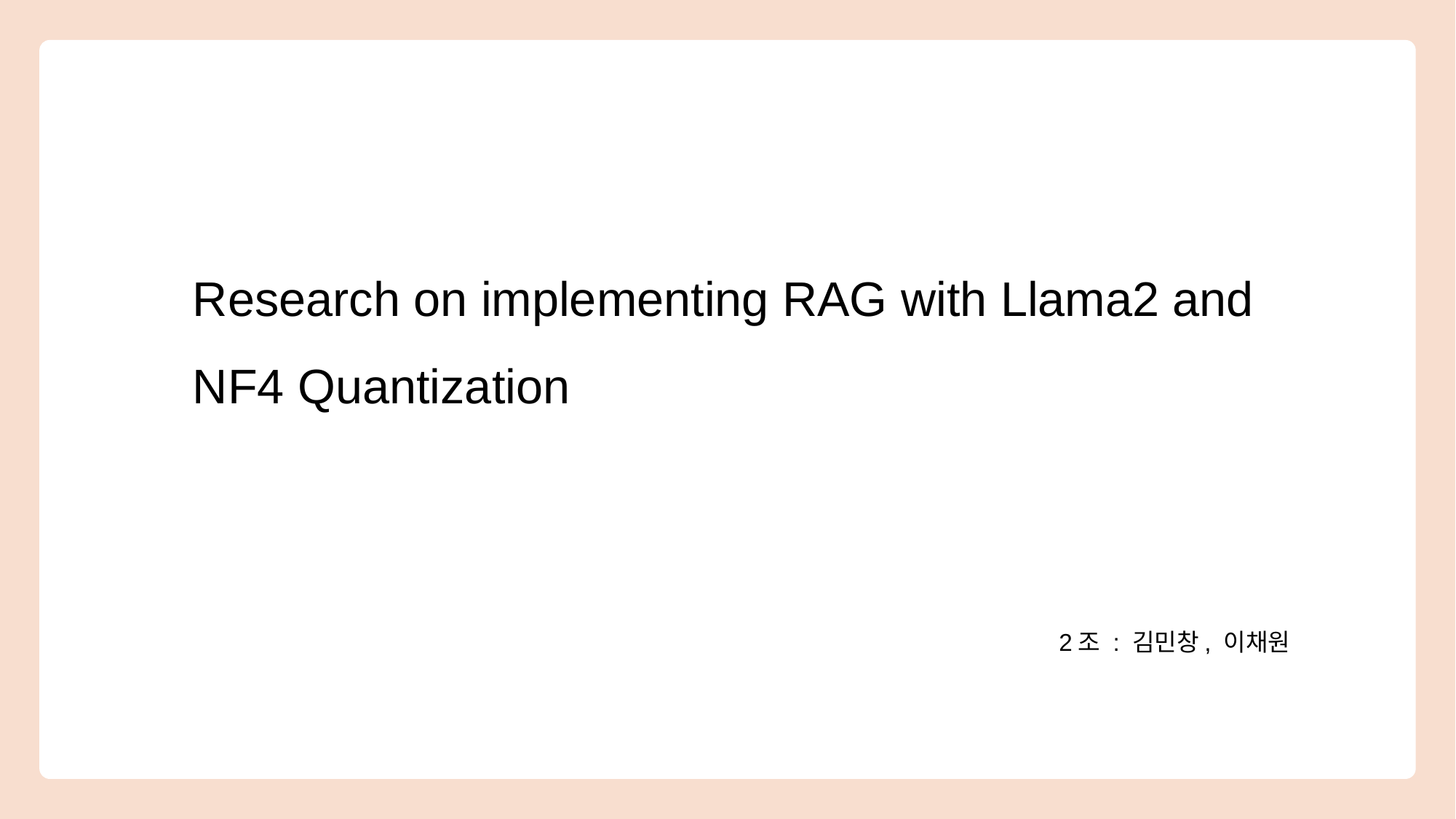

# Research on implementing RAG with Llama2 and NF4 Quantization
2조 : 김민창, 이채원